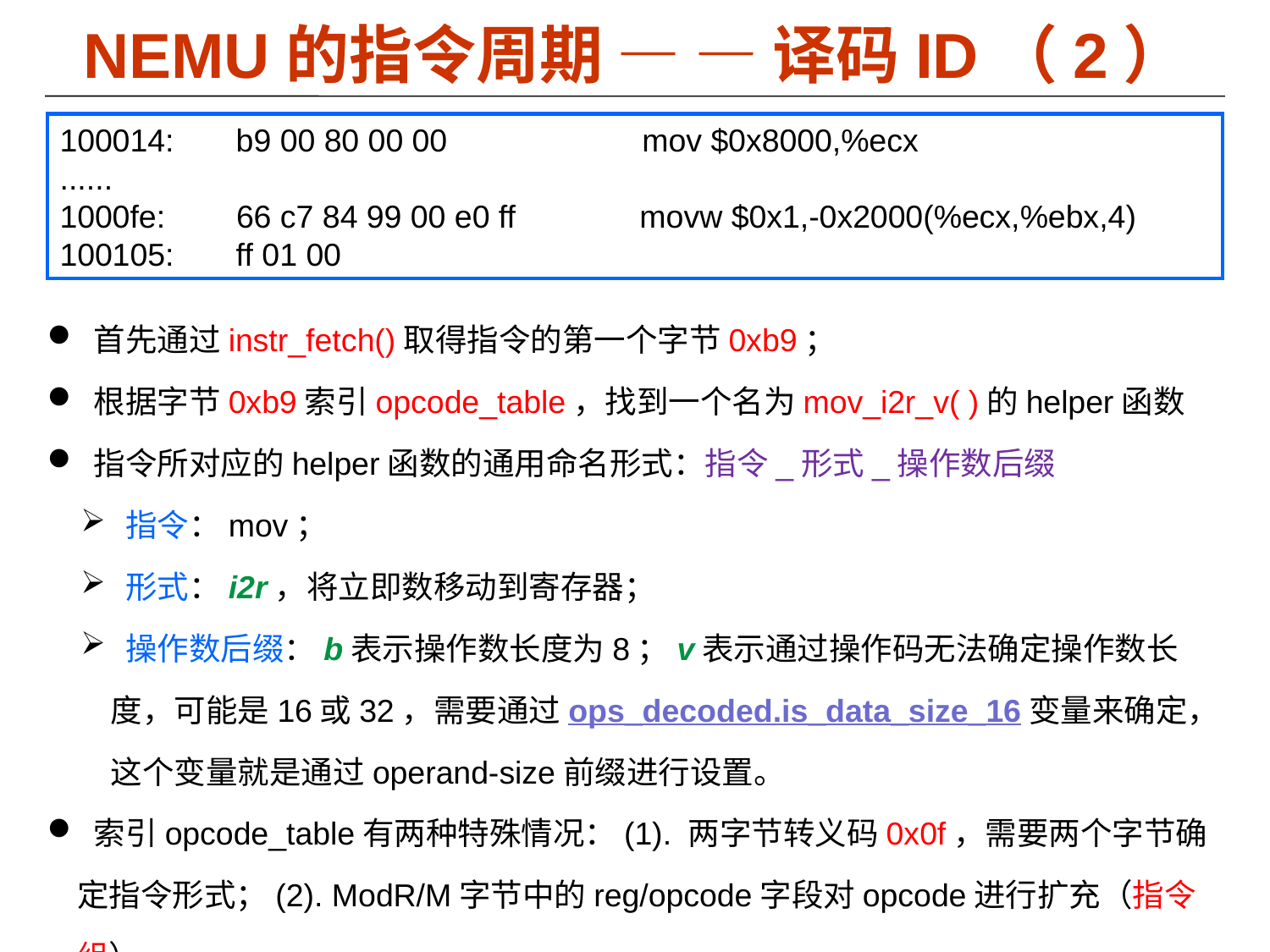

# NEMU的指令周期 — — 译码ID（2）
100014:       b9 00 80 00 00                      mov $0x8000,%ecx
......
1000fe:        66 c7 84 99 00 e0 ff              movw $0x1,-0x2000(%ecx,%ebx,4)
100105:       ff 01 00
 首先通过instr_fetch()取得指令的第一个字节0xb9；
 根据字节0xb9索引opcode_table，找到一个名为mov_i2r_v( )的helper函数
 指令所对应的helper函数的通用命名形式：指令_形式_操作数后缀
 指令：mov；
 形式：i2r，将立即数移动到寄存器；
 操作数后缀：b表示操作数长度为8；v表示通过操作码无法确定操作数长度，可能是16或32，需要通过ops_decoded.is_data_size_16变量来确定，这个变量就是通过operand-size前缀进行设置。
 索引opcode_table有两种特殊情况：(1). 两字节转义码0x0f，需要两个字节确定指令形式；(2). ModR/M字节中的reg/opcode字段对opcode进行扩充（指令组）。